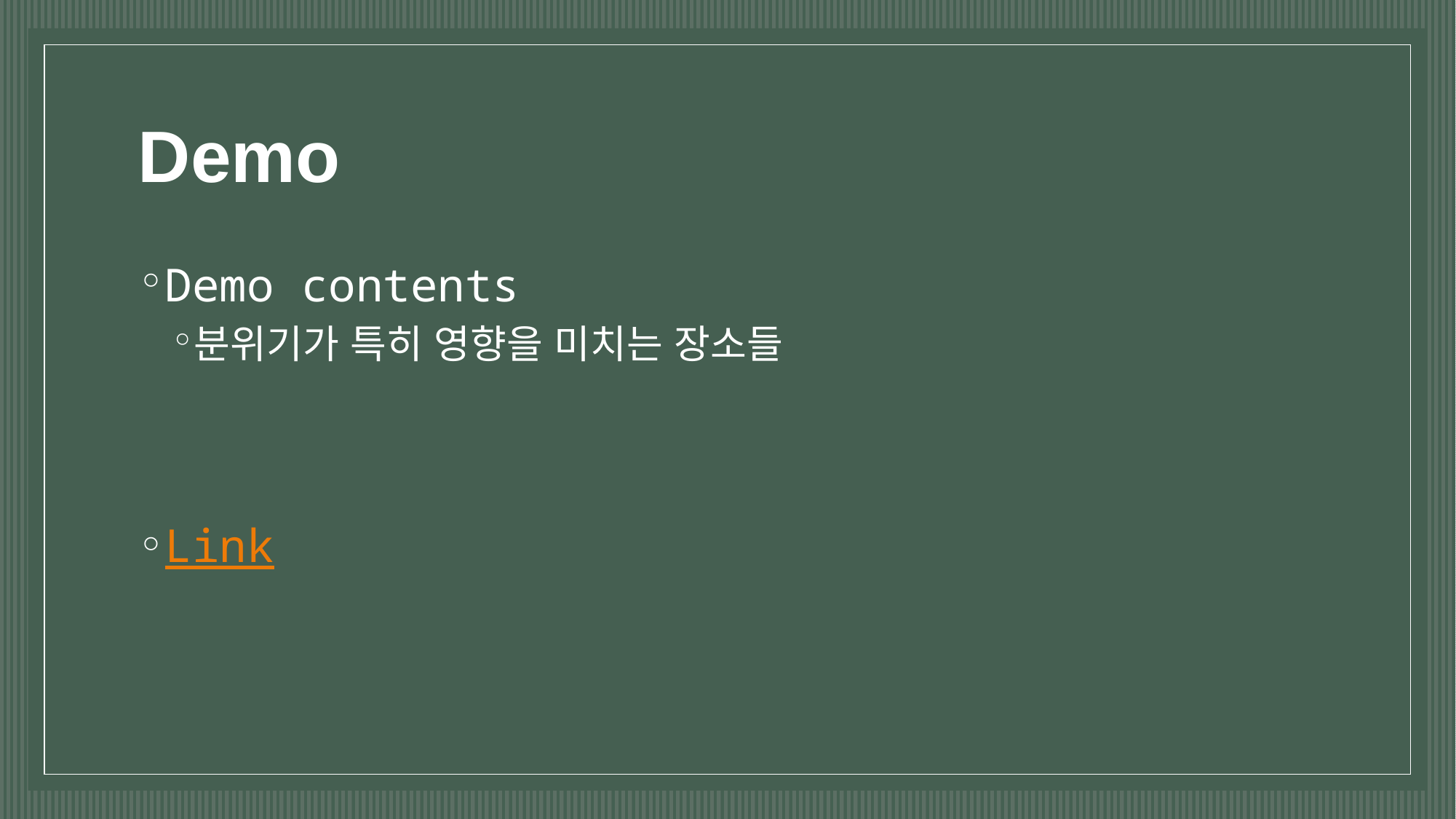

# Demo
Demo contents
분위기가 특히 영향을 미치는 장소들

Link